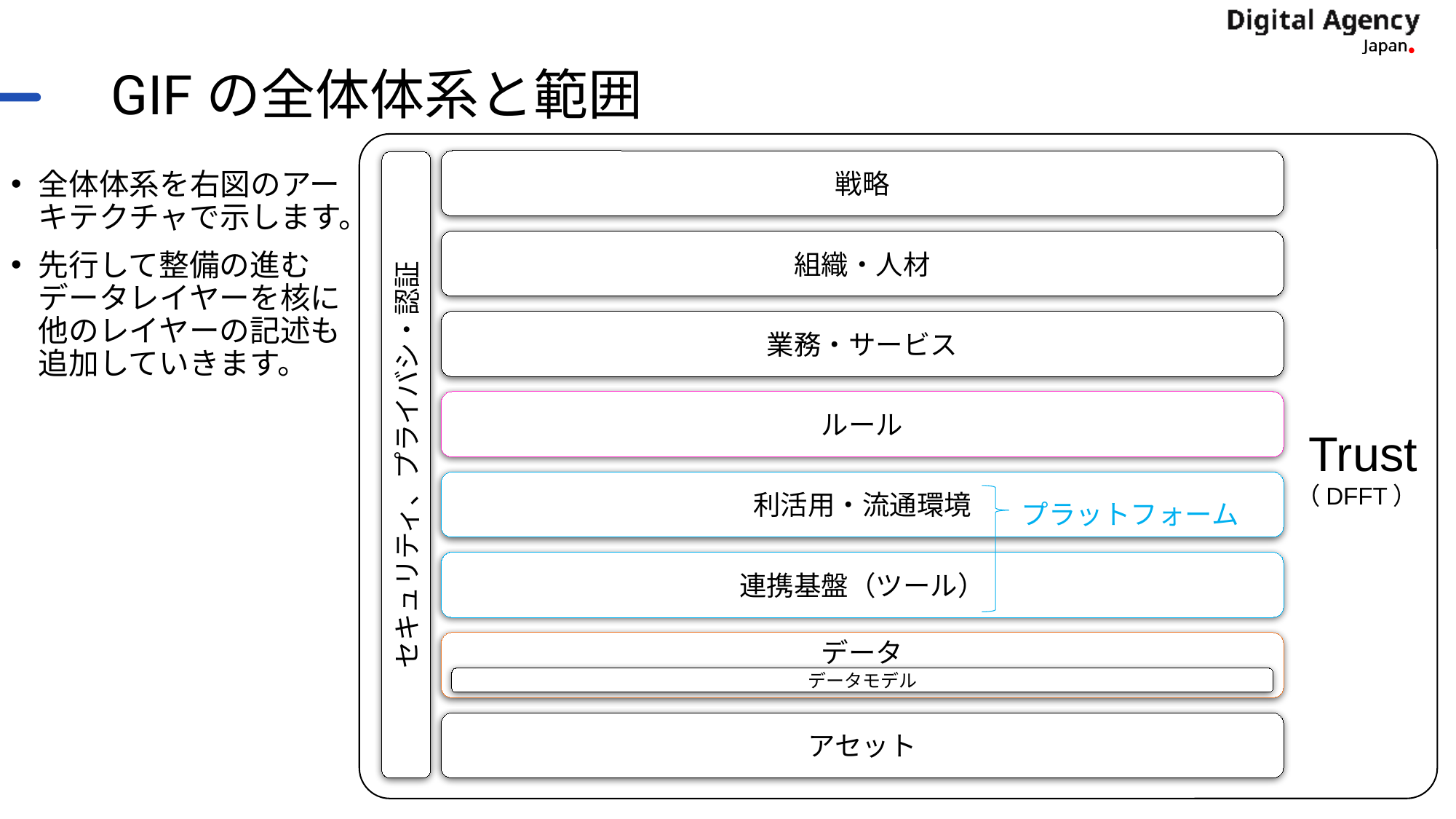

# GIFの全体体系と範囲
Trust
（DFFT）
戦略
全体体系を右図のアーキテクチャで示します。
先行して整備の進むデータレイヤーを核に他のレイヤーの記述も追加していきます。
組織・人材
業務・サービス
ルール
セキュリティ、プライバシ・認証
利活用・流通環境

プラットフォーム
連携基盤（ツール）
データ

データモデル
アセット
10